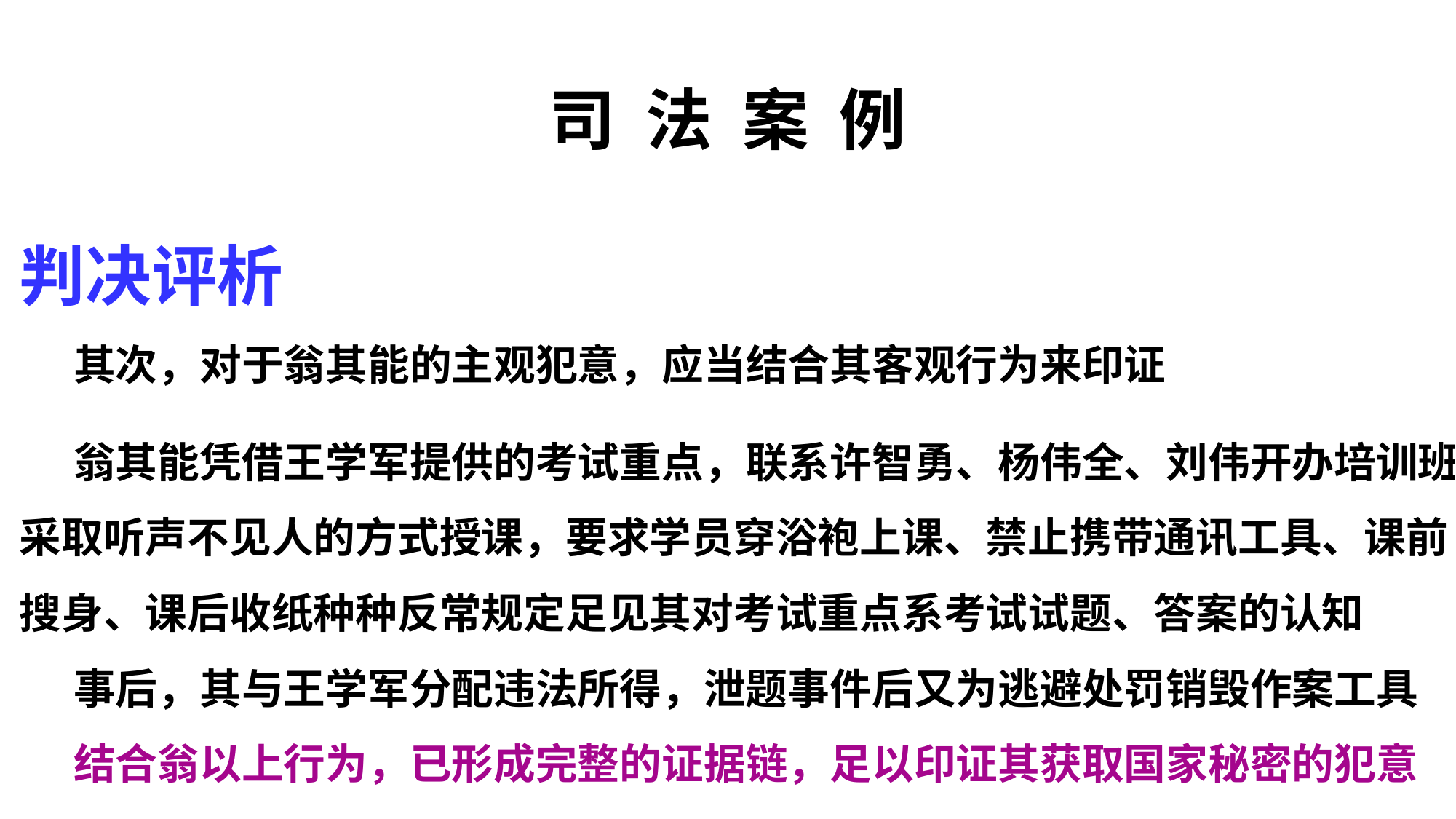

# 司  法  案  例
判决评析
其次，对于翁其能的主观犯意，应当结合其客观行为来印证

翁其能凭借王学军提供的考试重点，联系许智勇、杨伟全、刘伟开办培训班，采取听声不见人的方式授课，要求学员穿浴袍上课、禁止携带通讯工具、课前搜身、课后收纸种种反常规定足见其对考试重点系考试试题、答案的认知
事后，其与王学军分配违法所得，泄题事件后又为逃避处罚销毁作案工具
结合翁以上行为，已形成完整的证据链，足以印证其获取国家秘密的犯意